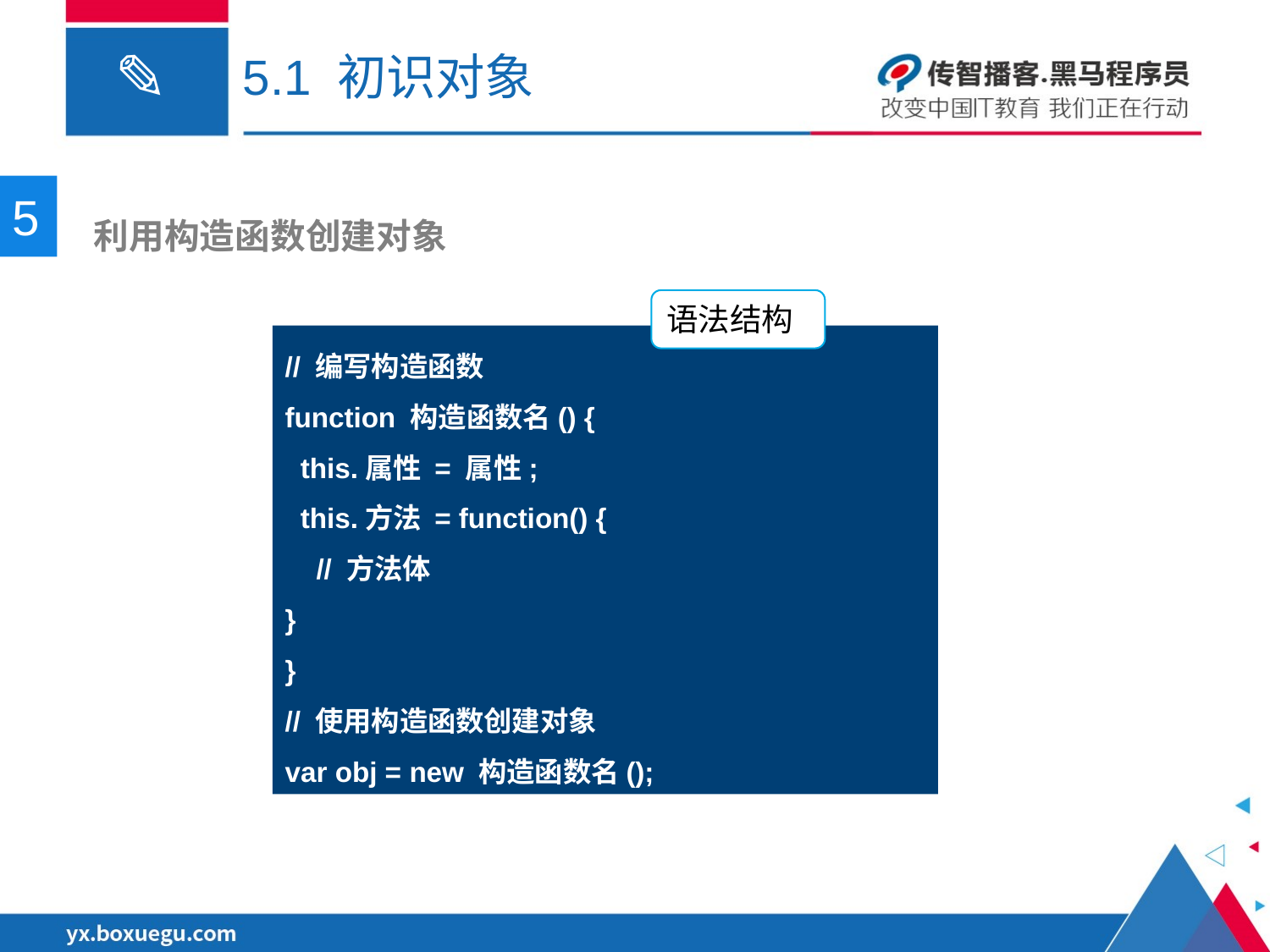

# 5.1 初识对象

5
  利用构造函数创建对象
语法结构
// 编写构造函数
function 构造函数名() {
  this.属性 = 属性;
  this.方法 = function() {
    // 方法体
}
}
// 使用构造函数创建对象
var obj = new 构造函数名();